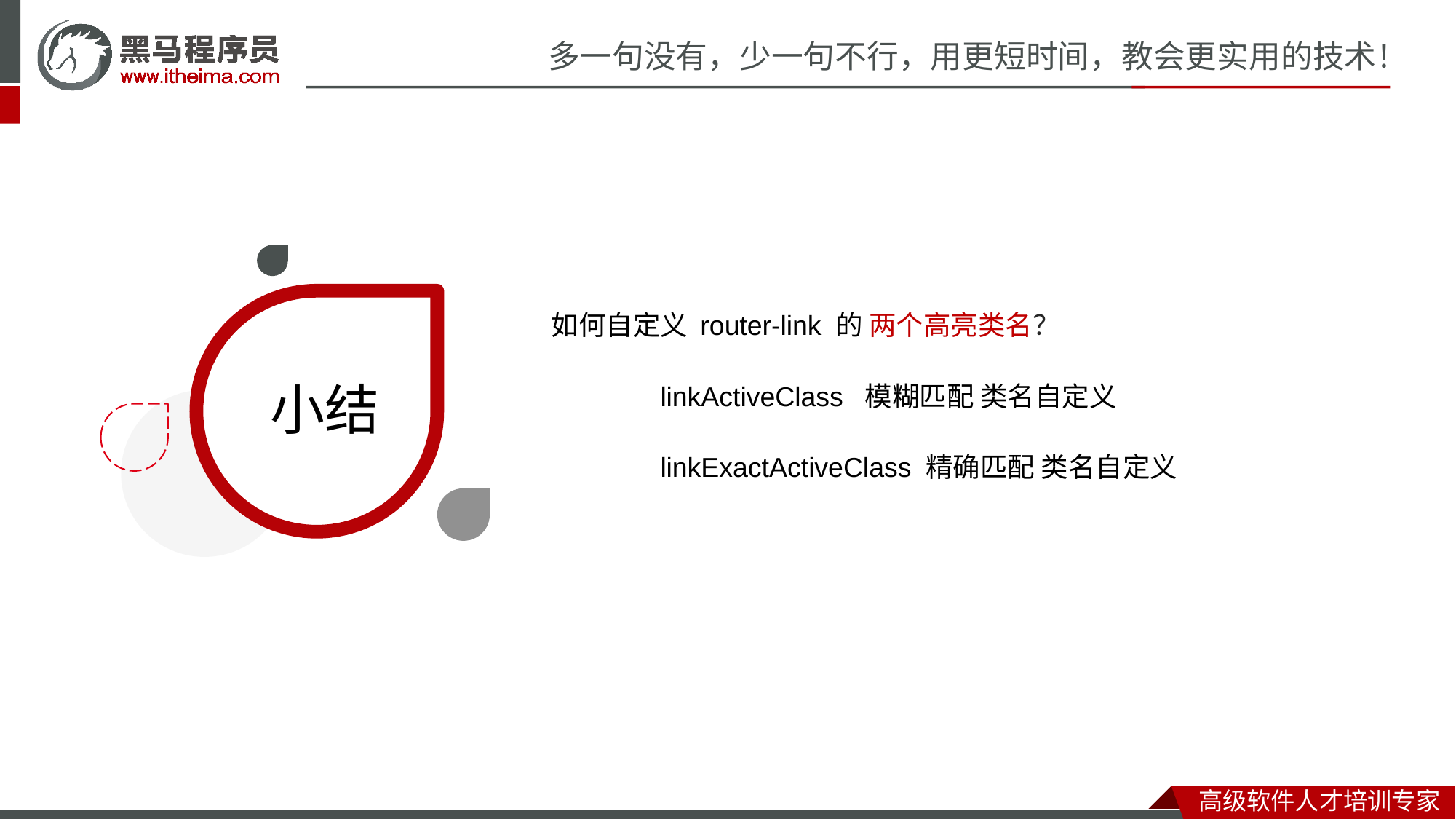

如何自定义 router-link 的 两个高亮类名？
	linkActiveClass  模糊匹配 类名自定义
	linkExactActiveClass 精确匹配 类名自定义